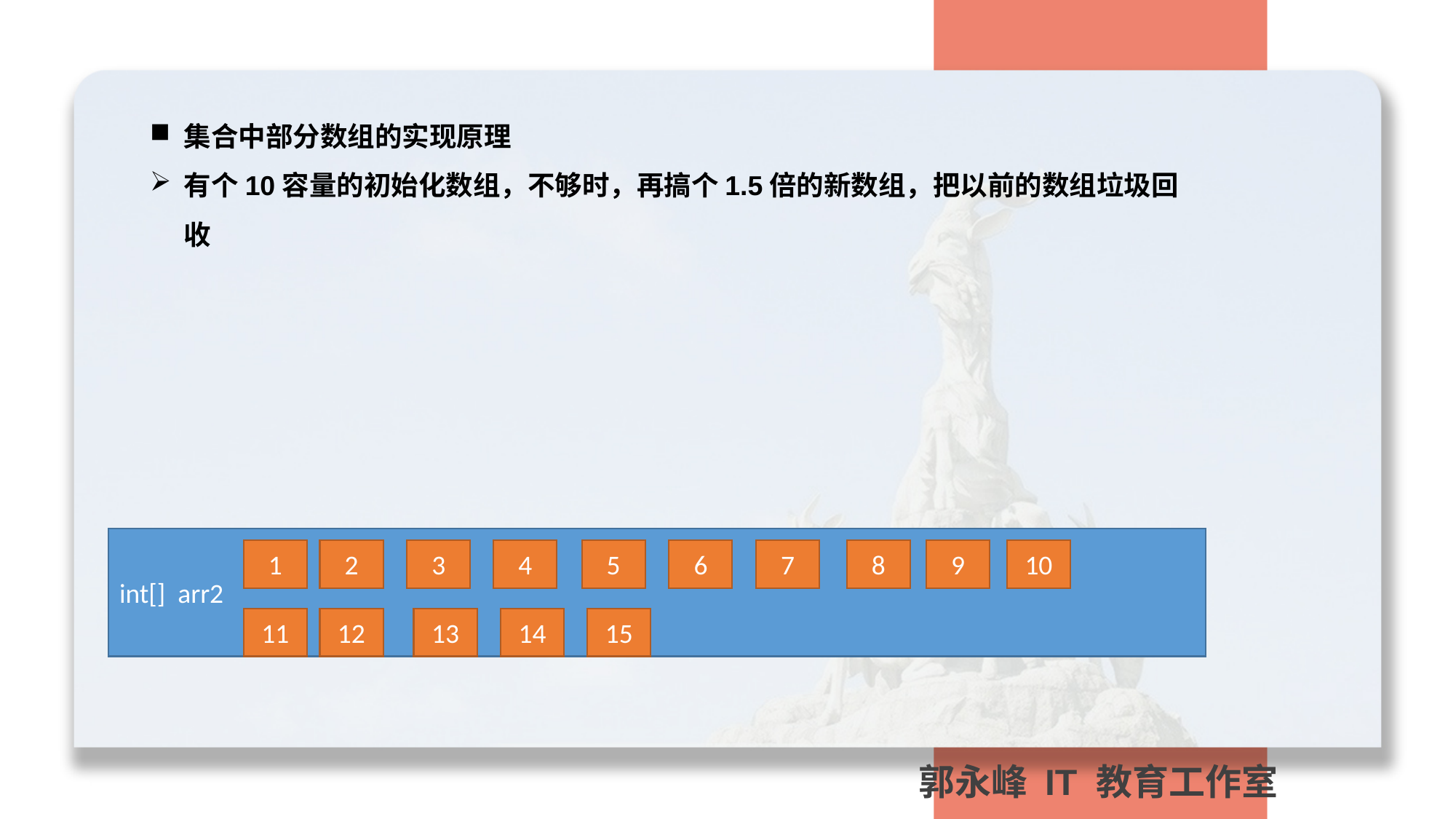

集合中部分数组的实现原理
有个10容量的初始化数组，不够时，再搞个1.5倍的新数组，把以前的数组垃圾回收
int[]  arr2
1
2
3
4
5
6
7
8
9
10
11
12
13
14
15